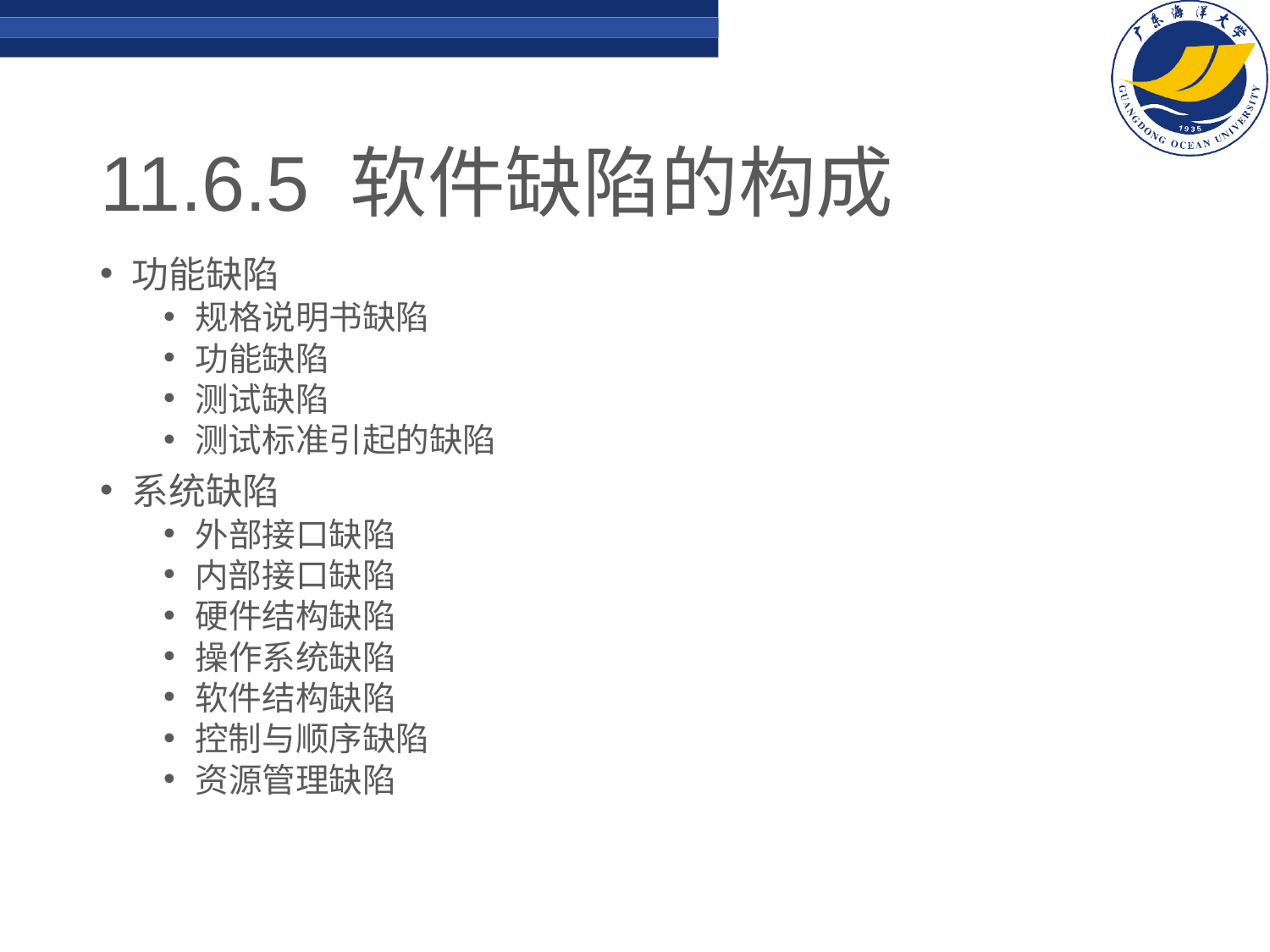

# 11.6.5 软件缺陷的构成
功能缺陷
规格说明书缺陷
功能缺陷
测试缺陷
测试标准引起的缺陷
系统缺陷
外部接口缺陷
内部接口缺陷
硬件结构缺陷
操作系统缺陷
软件结构缺陷
控制与顺序缺陷
资源管理缺陷
69